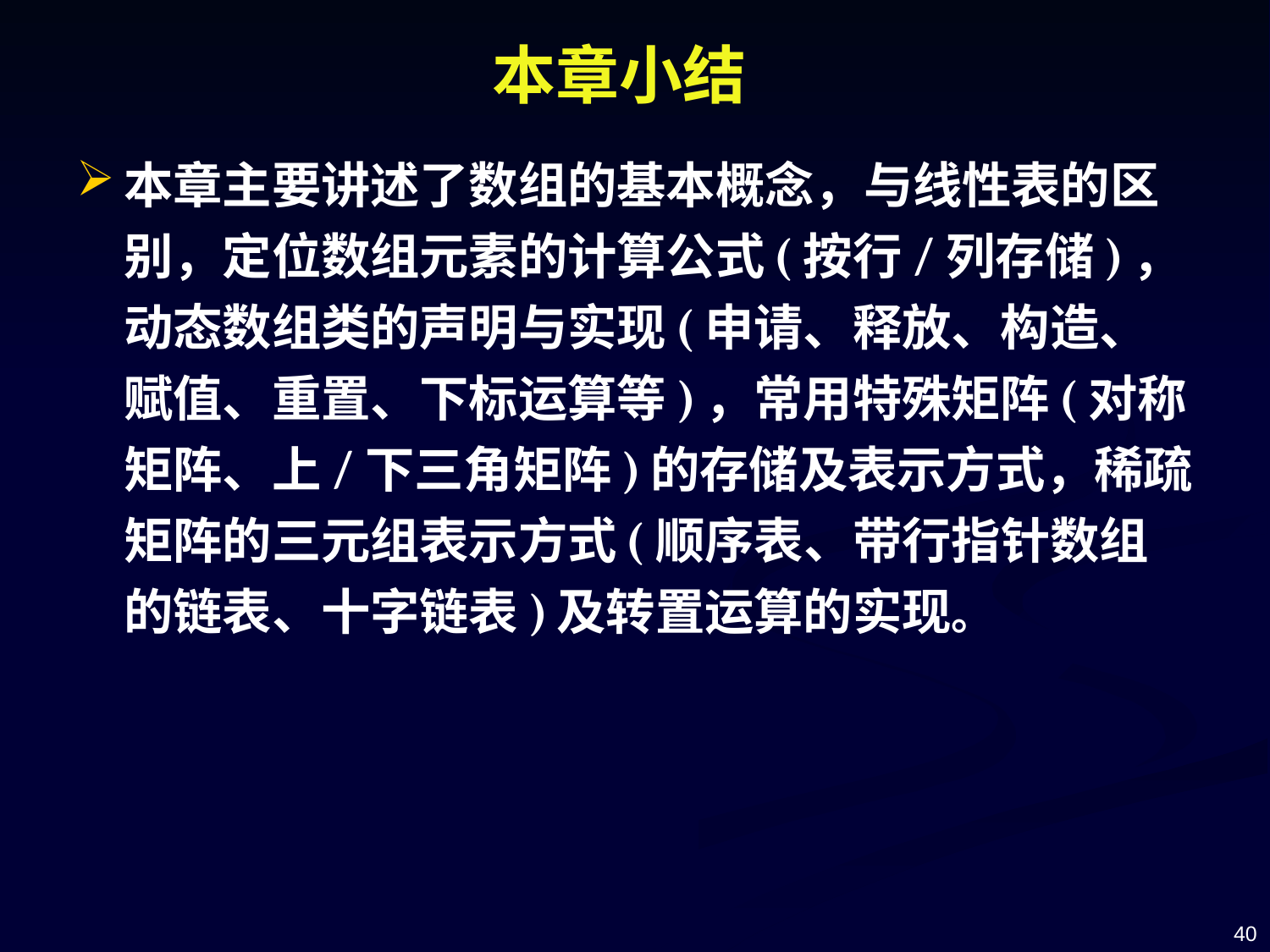

# 本章小结
本章主要讲述了数组的基本概念，与线性表的区别，定位数组元素的计算公式(按行/列存储)，动态数组类的声明与实现(申请、释放、构造、赋值、重置、下标运算等)，常用特殊矩阵(对称矩阵、上/下三角矩阵)的存储及表示方式，稀疏矩阵的三元组表示方式(顺序表、带行指针数组的链表、十字链表)及转置运算的实现。
40